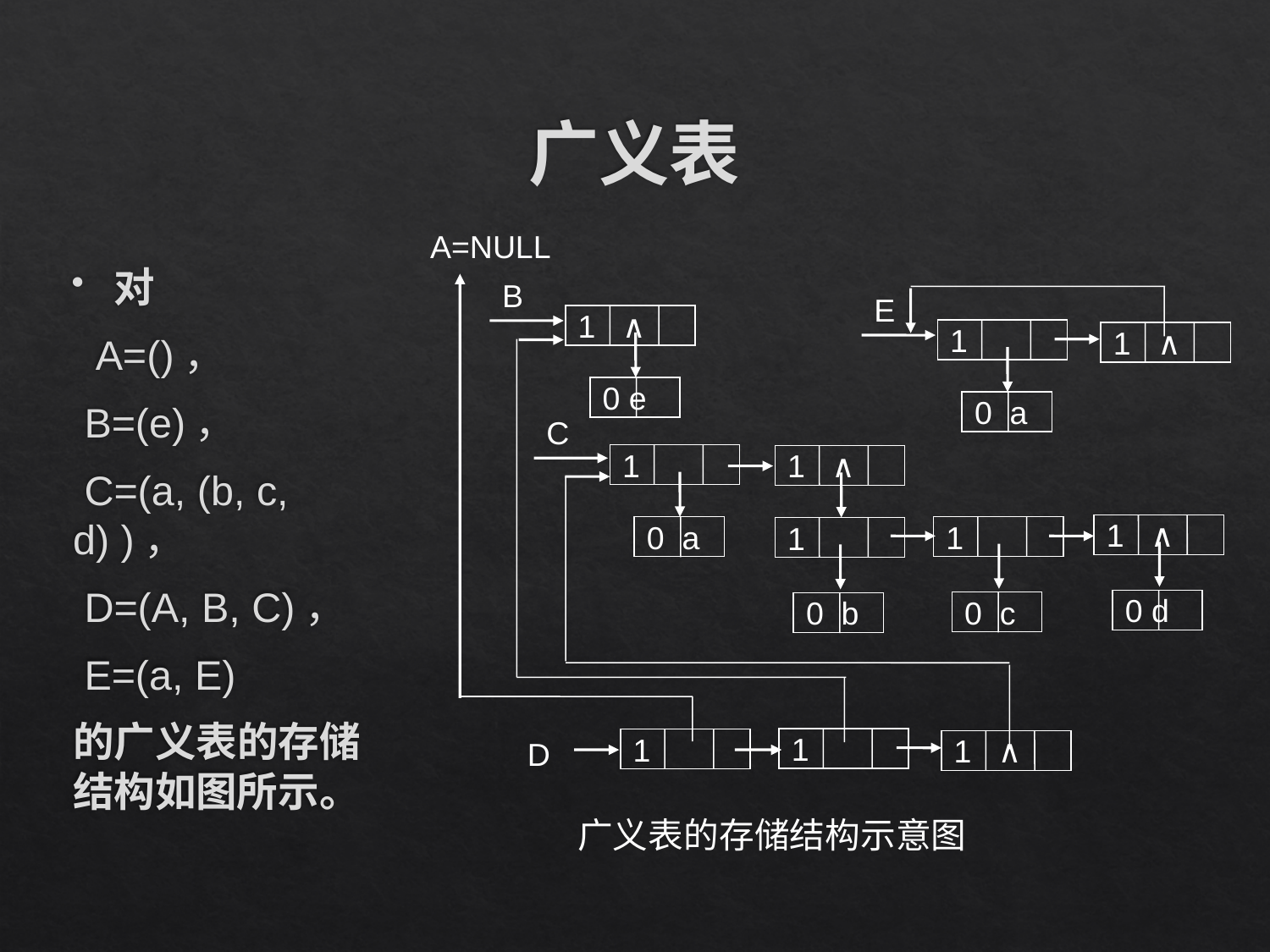

# 广义表
A=NULL
B

1   ∧

0 e

E

1

0  a

1   ∧

C

1

1   ∧

1   ∧

0 d

0  a

1

0  c

1

0  b

1

D
1

1   ∧

广义表的存储结构示意图
对
  A=()，
 B=(e)，
 C=(a, (b, c, d) )，
 D=(A, B, C)，
 E=(a, E)
的广义表的存储结构如图所示。